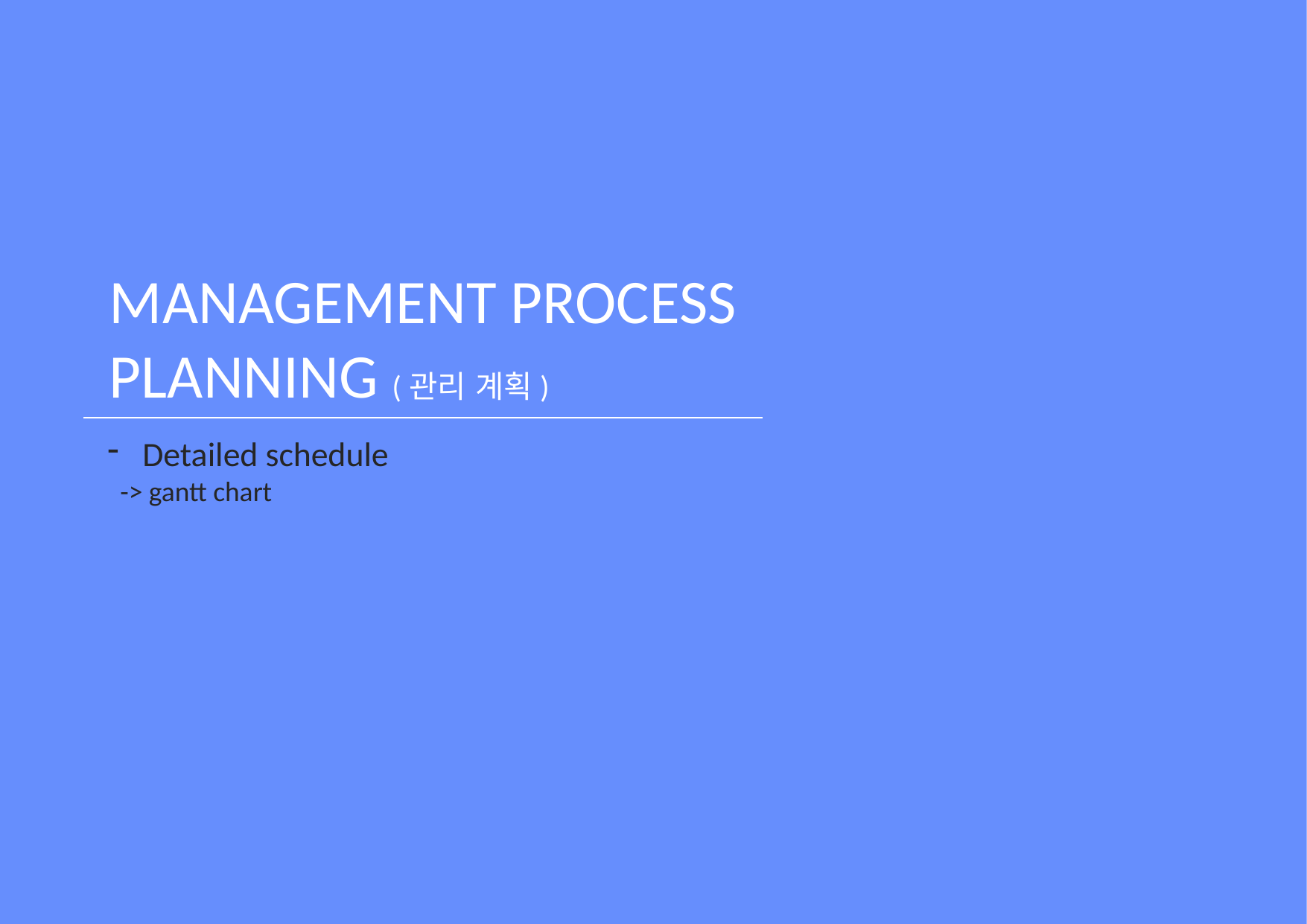

MANAGEMENT PROCESS
PLANNING (관리 계획)
05
Detailed schedule
  -> gantt chart